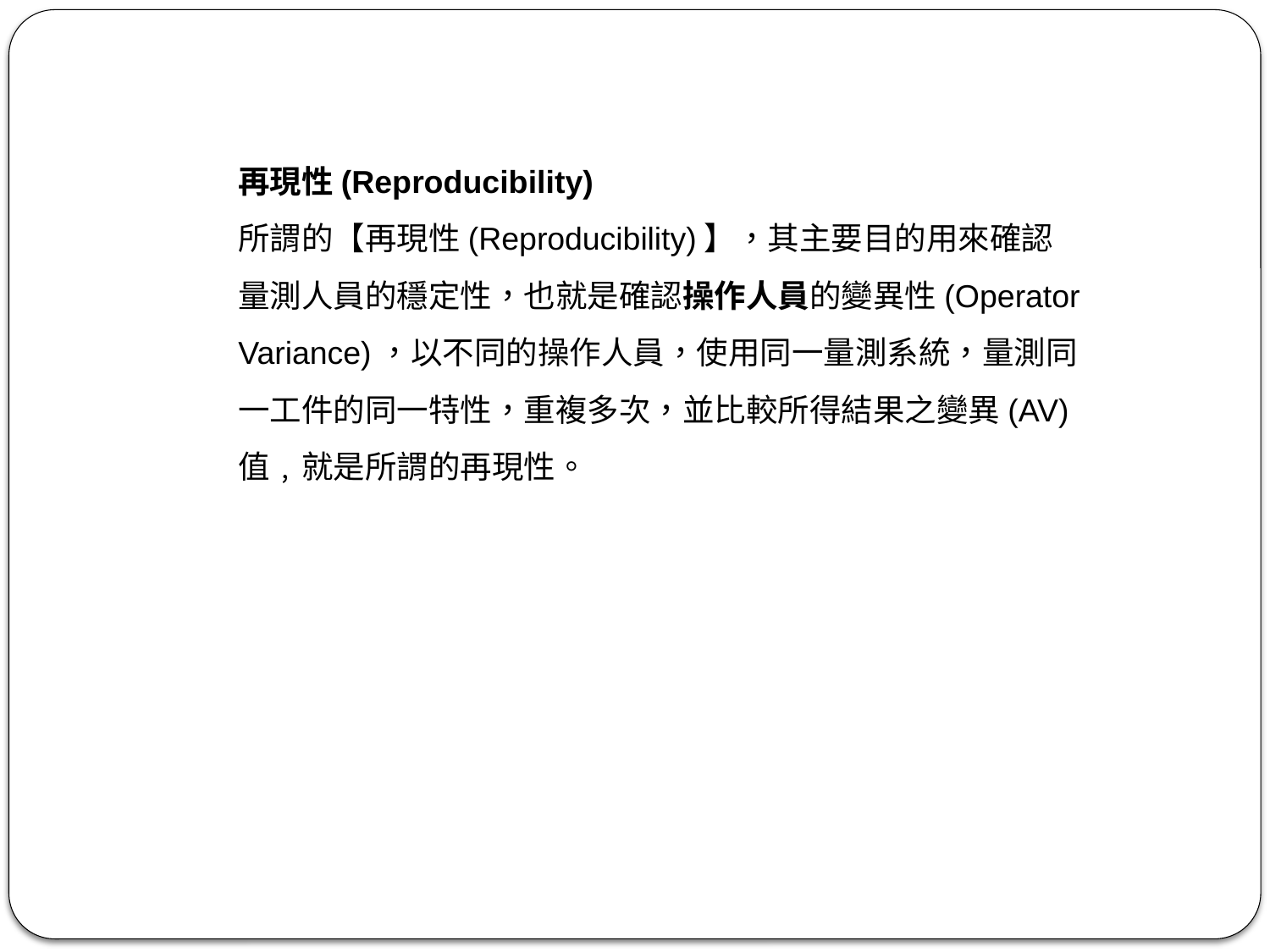

再現性(Reproducibility)
所謂的【再現性(Reproducibility)】，其主要目的用來確認量測人員的穩定性，也就是確認操作人員的變異性(Operator Variance)，以不同的操作人員，使用同一量測系統，量測同一工件的同一特性，重複多次，並比較所得結果之變異(AV)值﹐就是所謂的再現性。